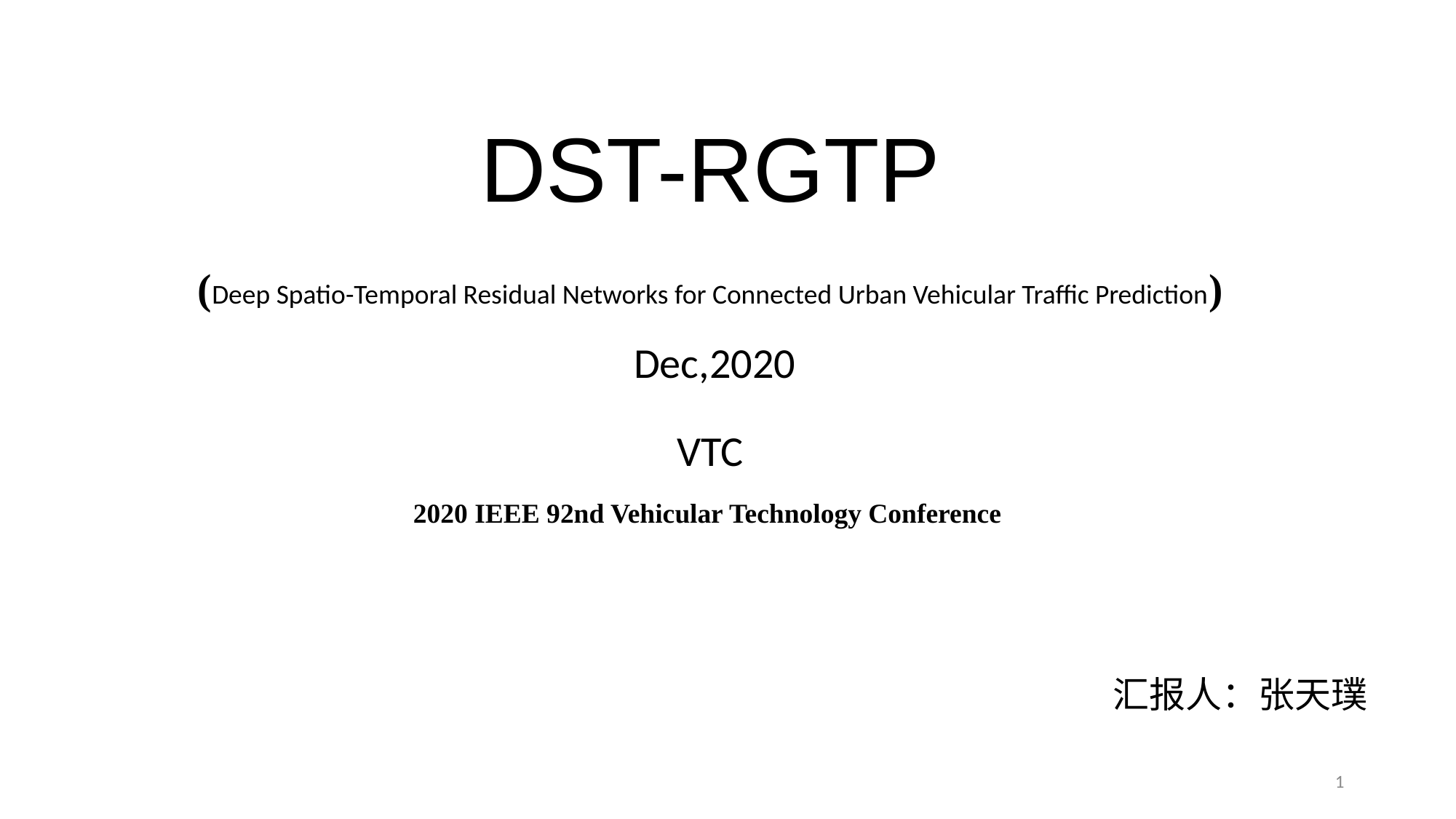

# DST-RGTP (Deep Spatio-Temporal Residual Networks for Connected Urban Vehicular Traffic Prediction)
Dec,2020
VTC
2020 IEEE 92nd Vehicular Technology Conference
汇报人：张天璞
1